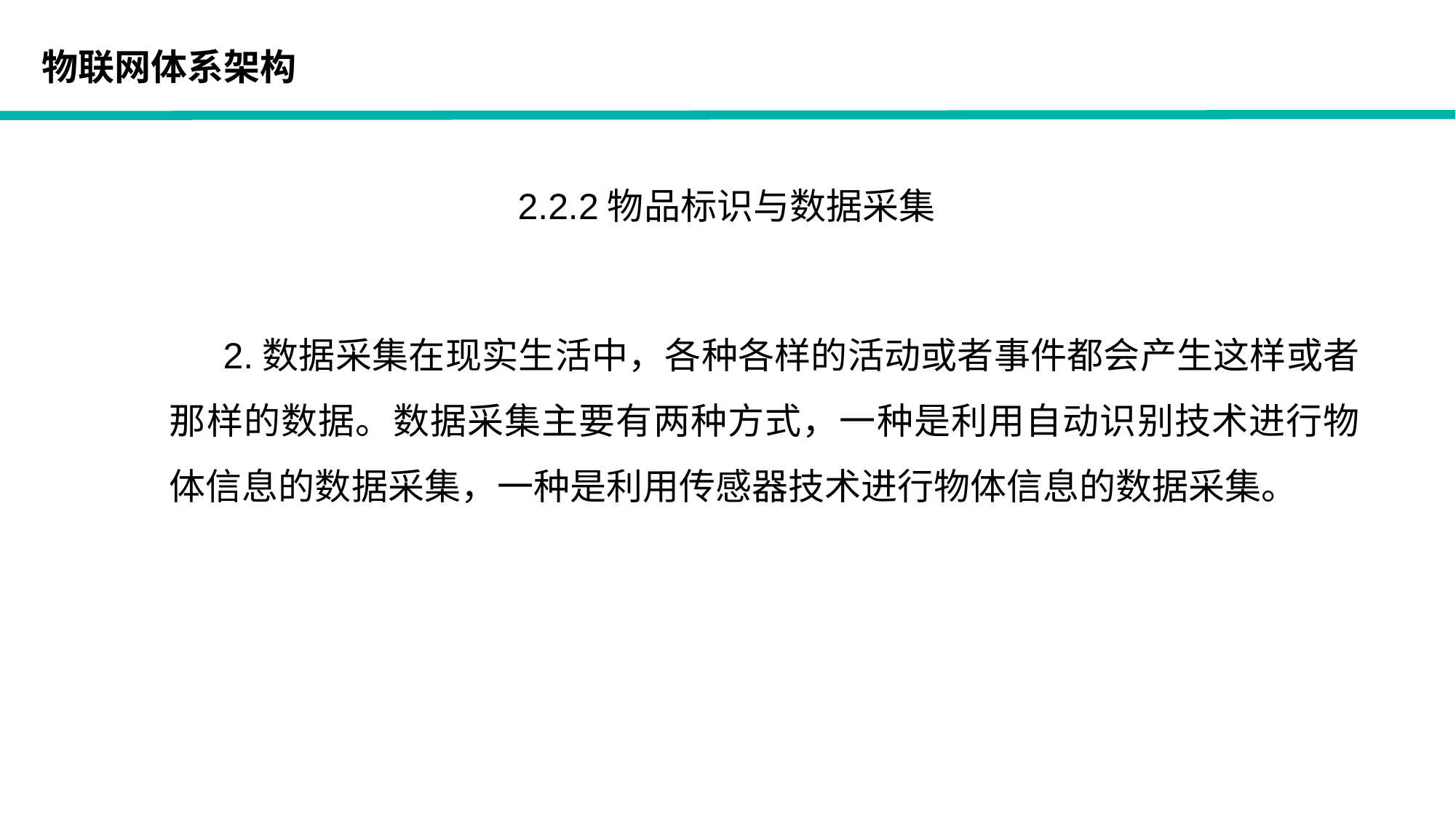

2.2.2物品标识与数据采集
2.数据采集在现实生活中，各种各样的活动或者事件都会产生这样或者那样的数据。数据采集主要有两种方式，一种是利用自动识别技术进行物体信息的数据采集，一种是利用传感器技术进行物体信息的数据采集。